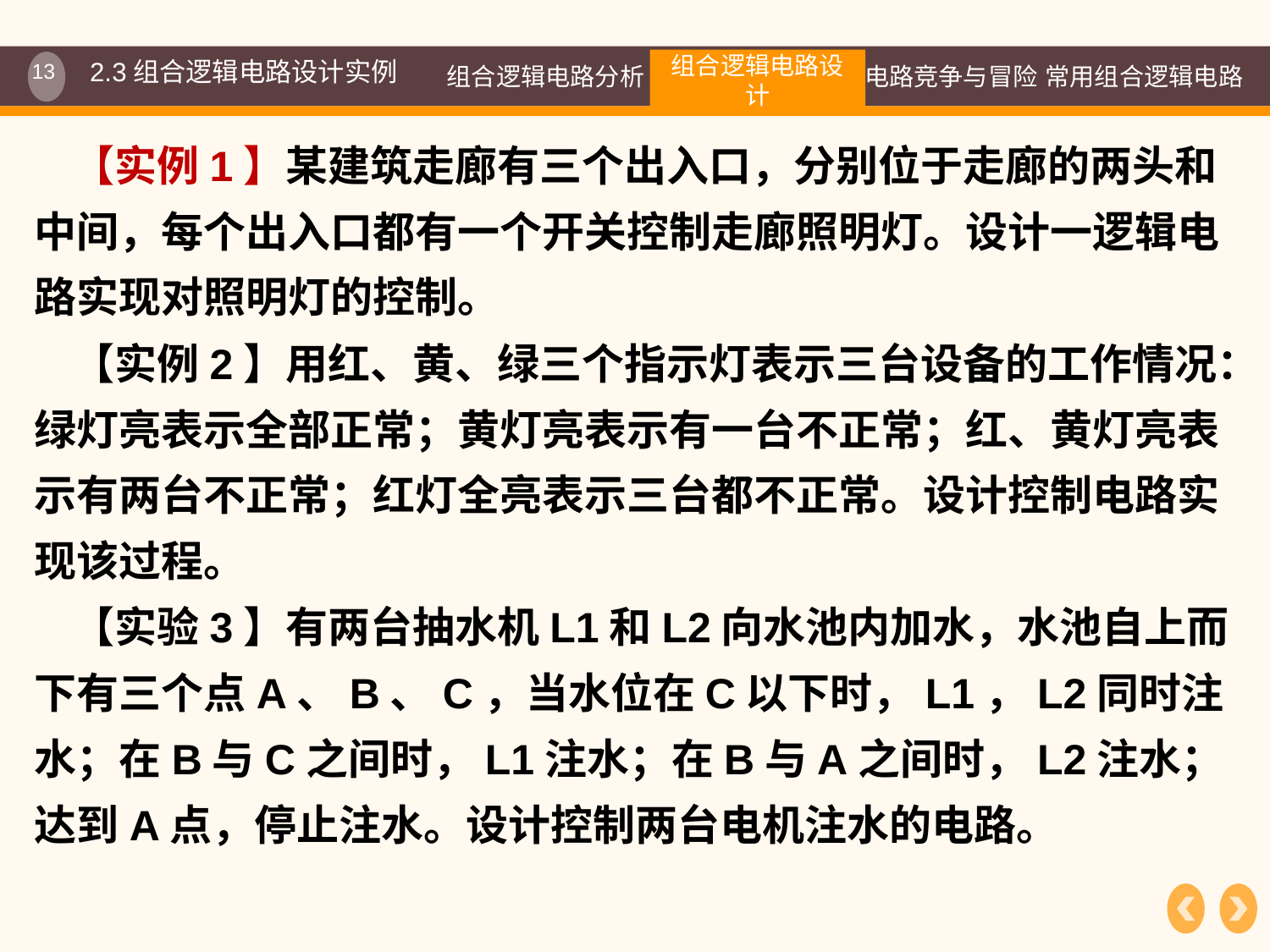

2.3组合逻辑电路设计实例
【实例1】某建筑走廊有三个出入口，分别位于走廊的两头和中间，每个出入口都有一个开关控制走廊照明灯。设计一逻辑电路实现对照明灯的控制。
【实例2】用红、黄、绿三个指示灯表示三台设备的工作情况：绿灯亮表示全部正常；黄灯亮表示有一台不正常；红、黄灯亮表示有两台不正常；红灯全亮表示三台都不正常。设计控制电路实现该过程。
【实验3】有两台抽水机L1和L2向水池内加水，水池自上而下有三个点A、B、C，当水位在C以下时，L1，L2同时注水；在B与C之间时，L1注水；在B与A之间时，L2注水；达到A点，停止注水。设计控制两台电机注水的电路。